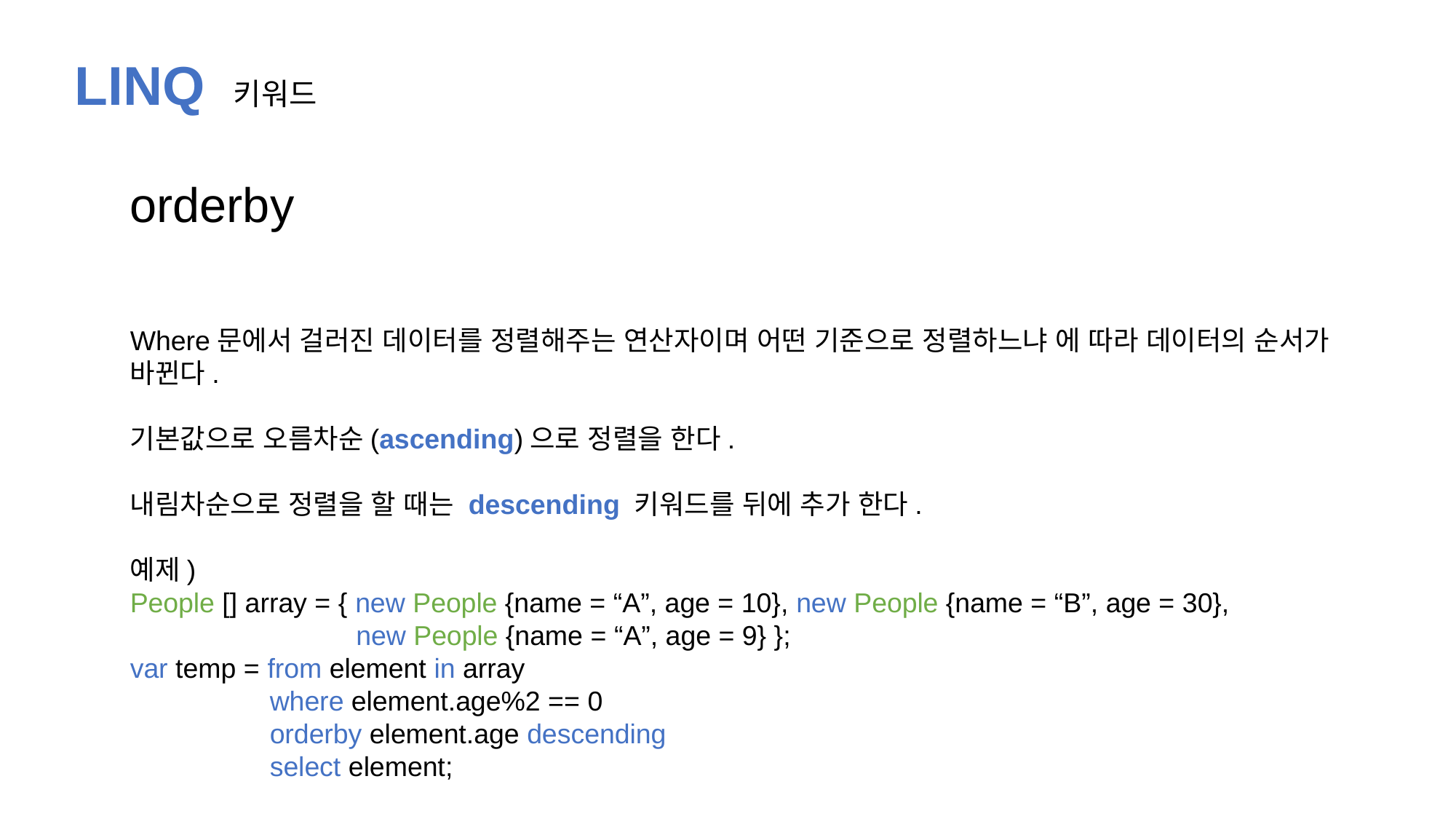

LINQ 키워드
orderby

Where문에서 걸러진 데이터를 정렬해주는 연산자이며 어떤 기준으로 정렬하느냐 에 따라 데이터의 순서가
바뀐다.

기본값으로 오름차순(ascending)으로 정렬을 한다.

내림차순으로 정렬을 할 때는 descending 키워드를 뒤에 추가 한다.

예제)
People [] array = { new People {name = “A”, age = 10}, new People {name = “B”, age = 30},
		 new People {name = “A”, age = 9} };
var temp = from element in array
	    where element.age%2 == 0
	    orderby element.age descending
	    select element;